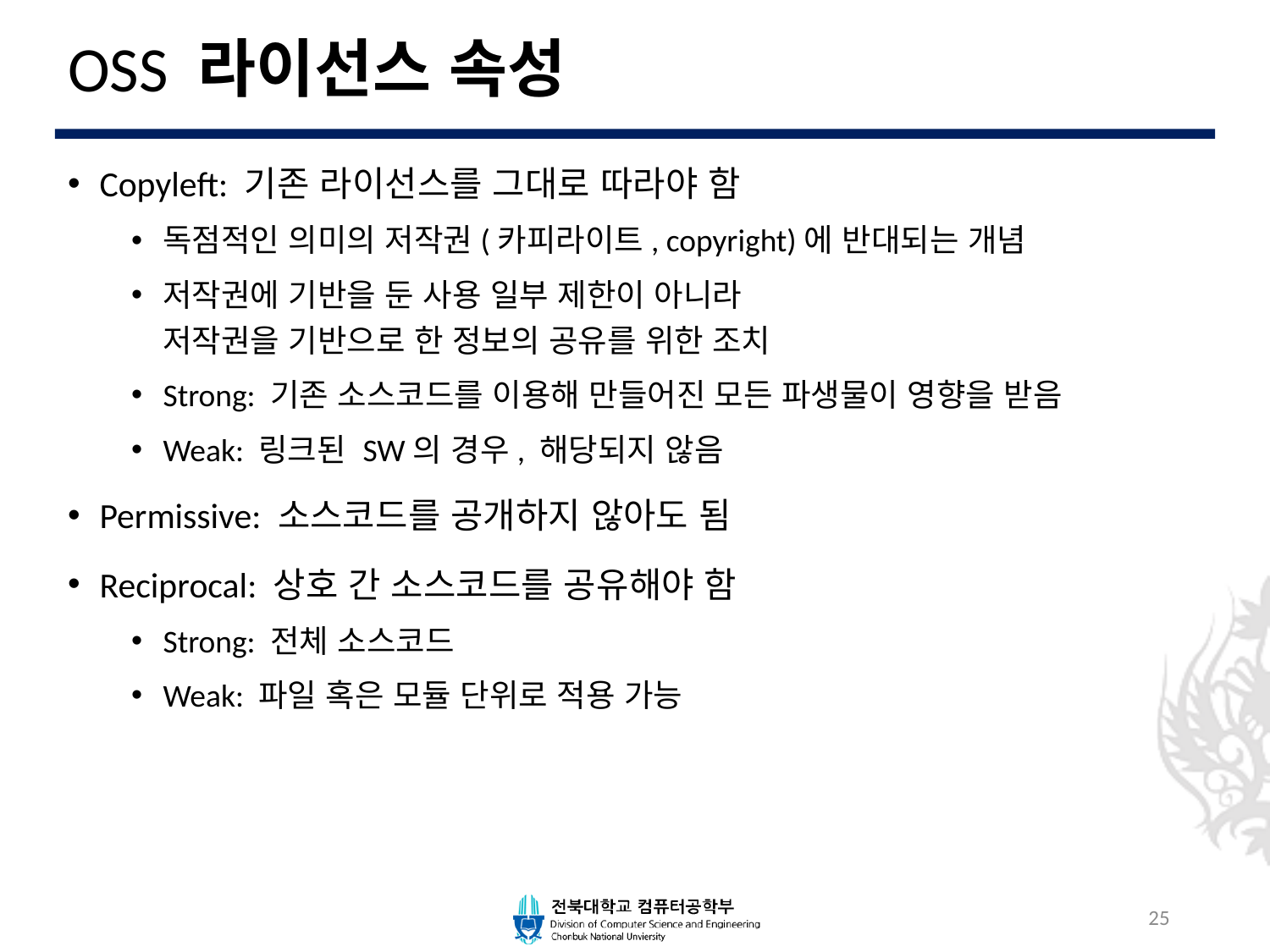

# OSS 라이선스 속성
Copyleft: 기존 라이선스를 그대로 따라야 함
독점적인 의미의 저작권(카피라이트, copyright)에 반대되는 개념
저작권에 기반을 둔 사용 일부 제한이 아니라
저작권을 기반으로 한 정보의 공유를 위한 조치
Strong: 기존 소스코드를 이용해 만들어진 모든 파생물이 영향을 받음
Weak: 링크된 SW의 경우, 해당되지 않음
Permissive: 소스코드를 공개하지 않아도 됨
Reciprocal: 상호 간 소스코드를 공유해야 함
Strong: 전체 소스코드
Weak: 파일 혹은 모듈 단위로 적용 가능

25